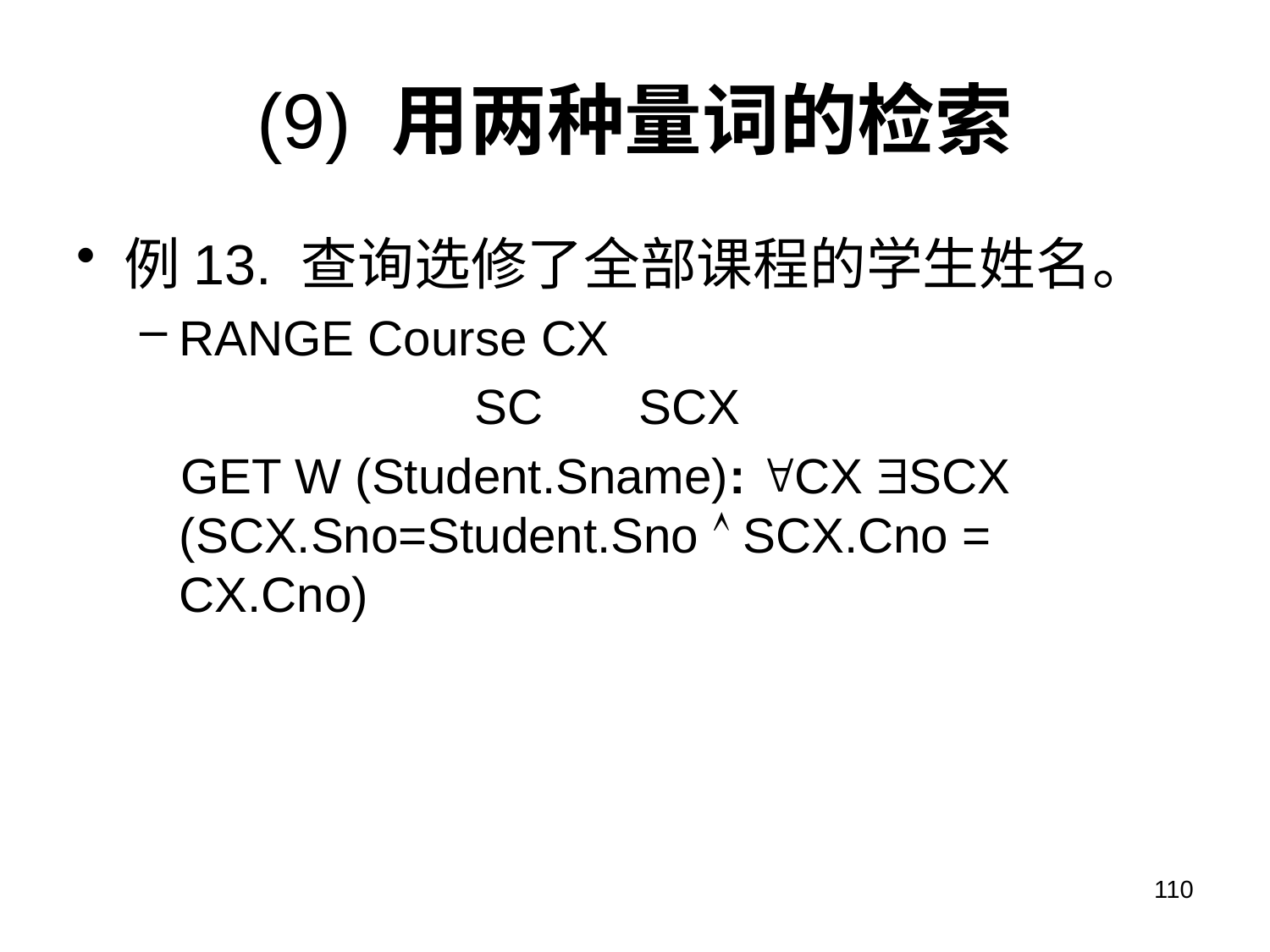

# (9) 用两种量词的检索
例13. 查询选修了全部课程的学生姓名。
RANGE Course CX
			   SC       SCX
   GET W (Student.Sname): ∀CX ∃SCX (SCX.Sno=Student.Sno ∧ SCX.Cno = CX.Cno)

110